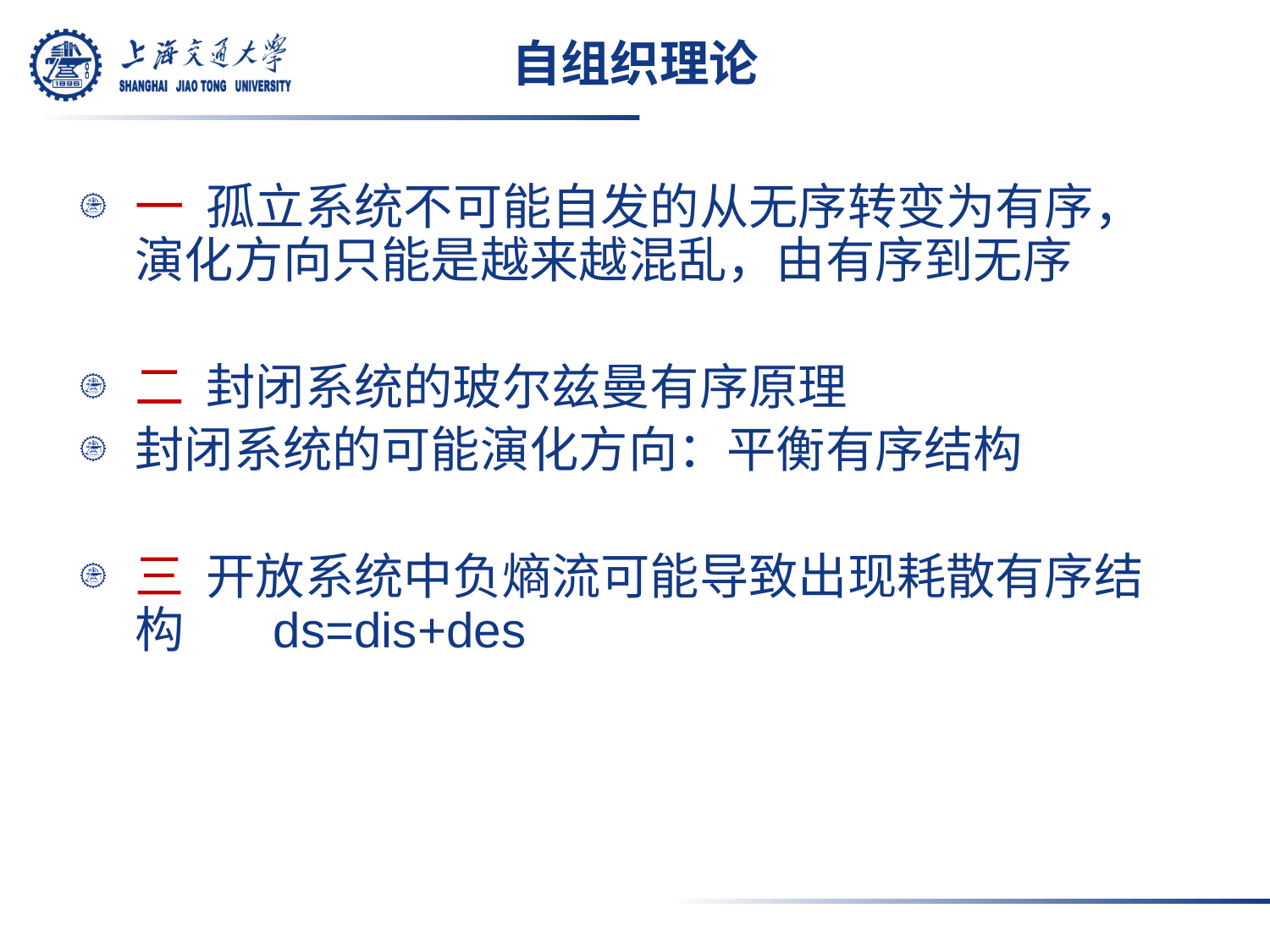

# 自组织理论
一  孤立系统不可能自发的从无序转变为有序，演化方向只能是越来越混乱，由有序到无序

二  封闭系统的玻尔兹曼有序原理
封闭系统的可能演化方向：平衡有序结构

三  开放系统中负熵流可能导致出现耗散有序结构       ds=dis+des